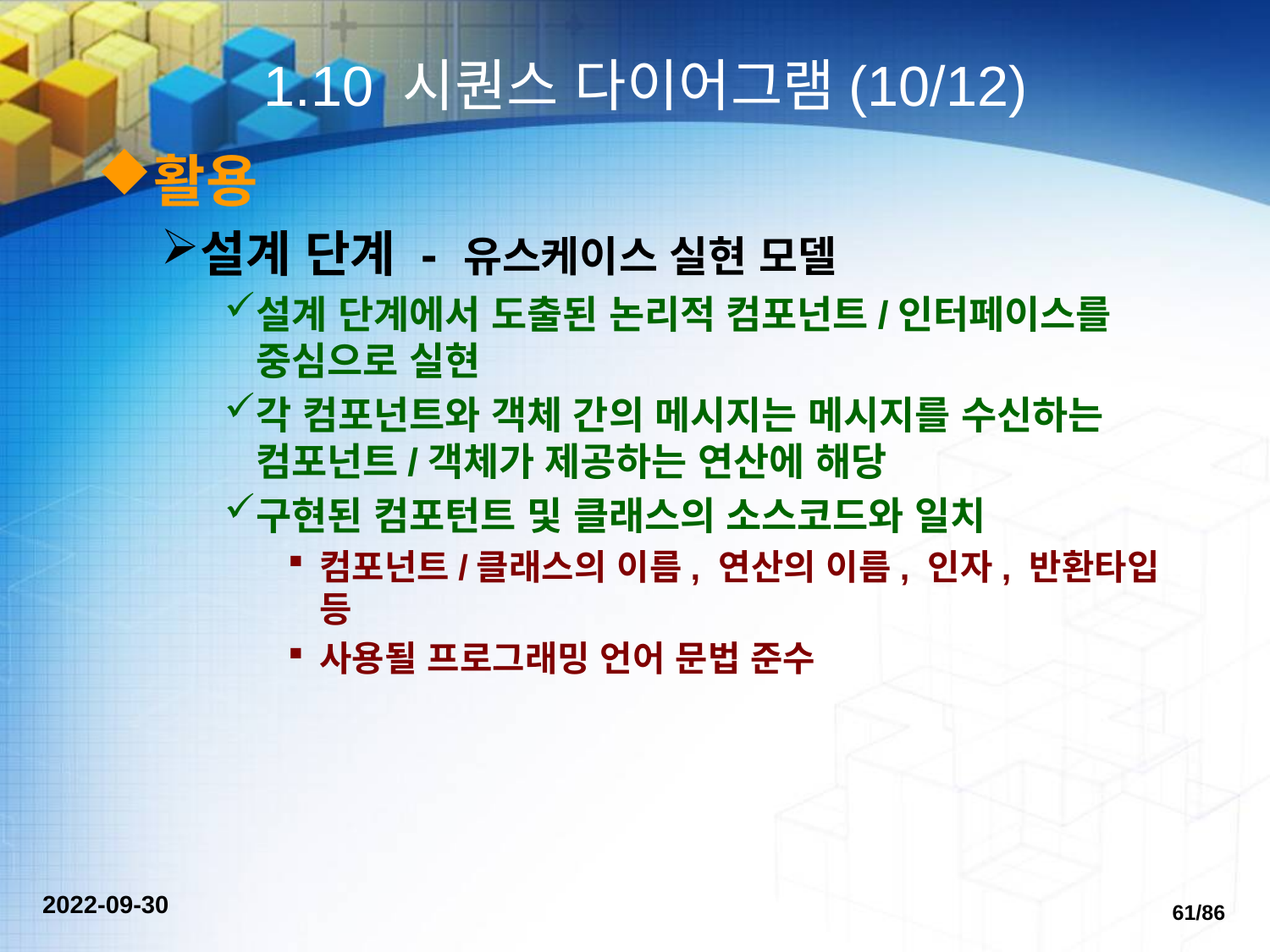

# 1.10 시퀀스 다이어그램(10/12)
활용
설계 단계 - 유스케이스 실현 모델
설계 단계에서 도출된 논리적 컴포넌트/인터페이스를 중심으로 실현
각 컴포넌트와 객체 간의 메시지는 메시지를 수신하는 컴포넌트/객체가 제공하는 연산에 해당
구현된 컴포턴트 및 클래스의 소스코드와 일치
컴포넌트/클래스의 이름, 연산의 이름, 인자, 반환타입 등
사용될 프로그래밍 언어 문법 준수
2022-09-30
61/86